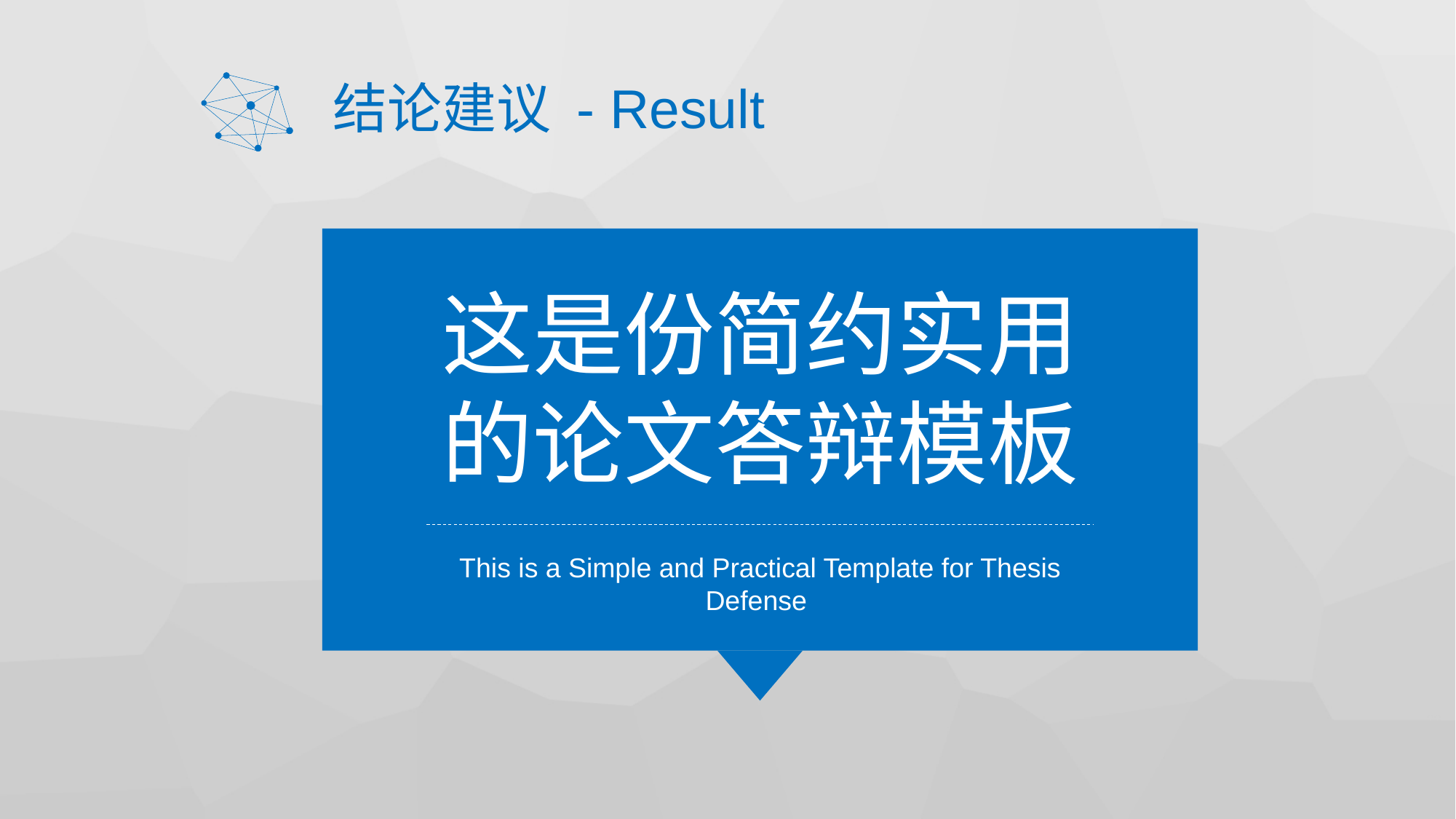

# 结论建议 - Result

这是份简约实用的论文答辩模板
This is a Simple and Practical Template for Thesis Defense